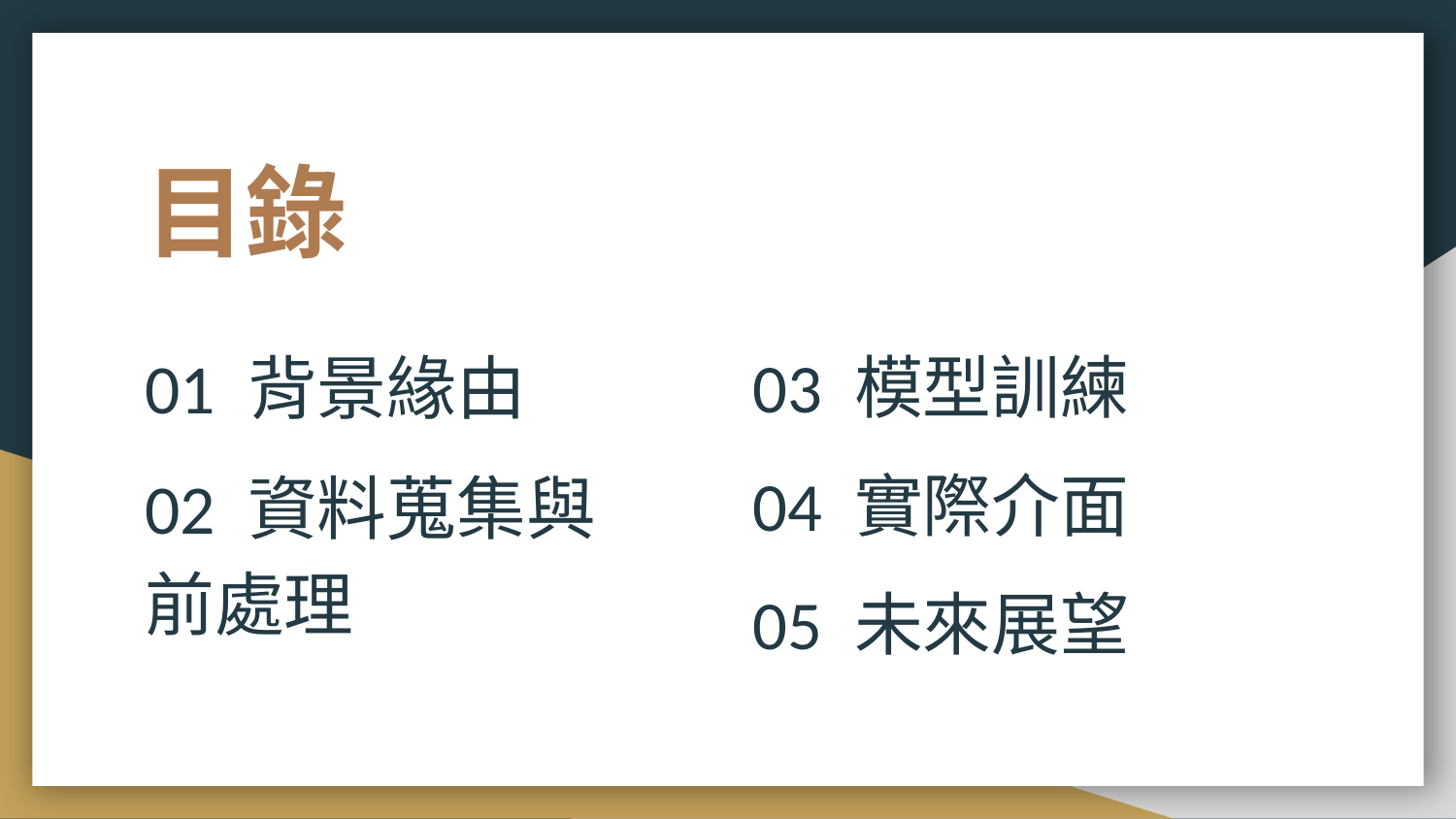

# 目錄
01 背景緣由
02 資料蒐集與前處理
03 模型訓練
04 實際介面
05 未來展望